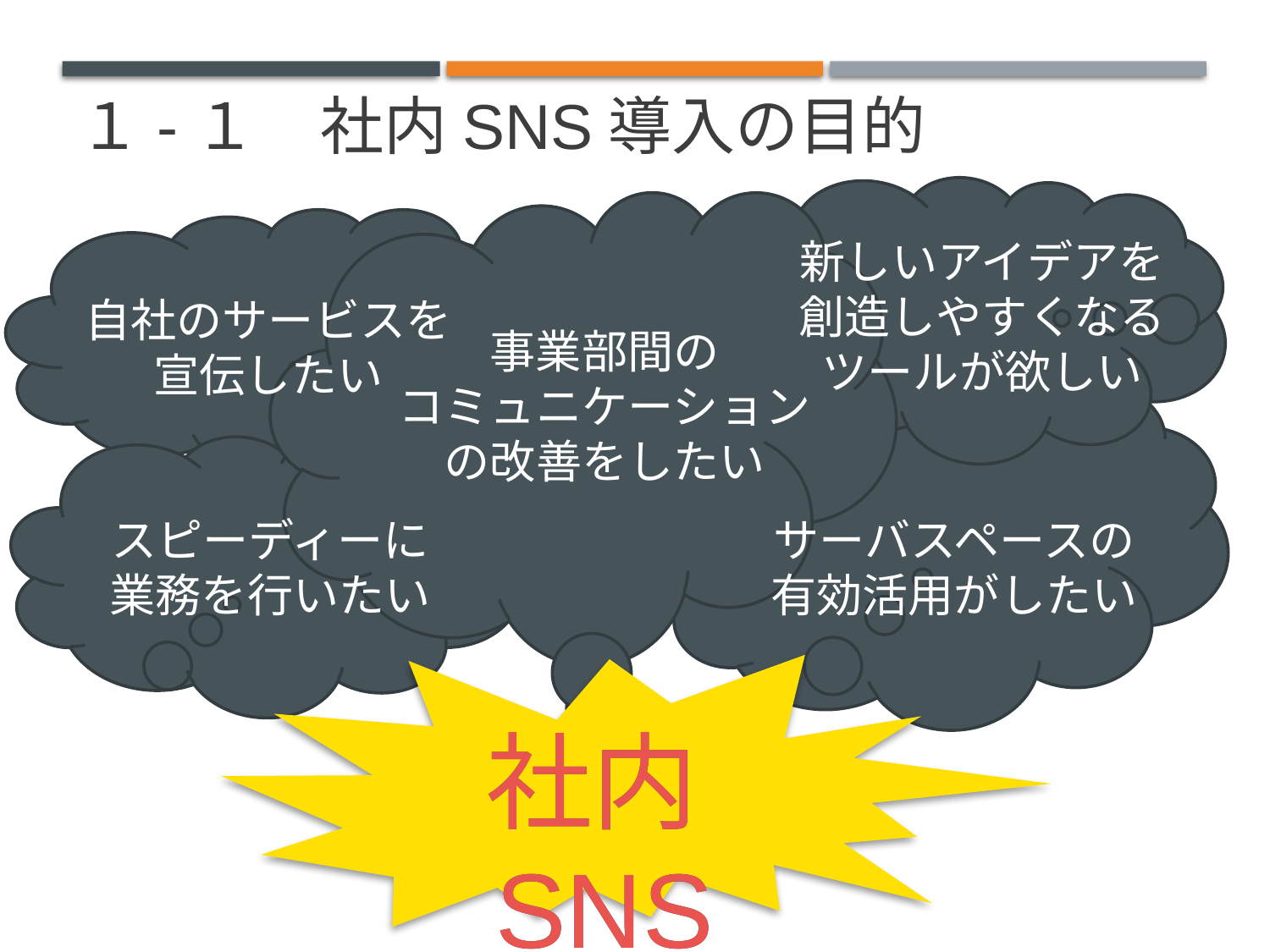

１-１　社内SNS導入の目的

新しいアイデアを
創造しやすくなる
ツールが欲しい
自社のサービスを
宣伝したい
事業部間の
コミュニケーション
の改善をしたい

スピーディーに
業務を行いたい
サーバスペースの
有効活用がしたい

社内SNS
社内SNS